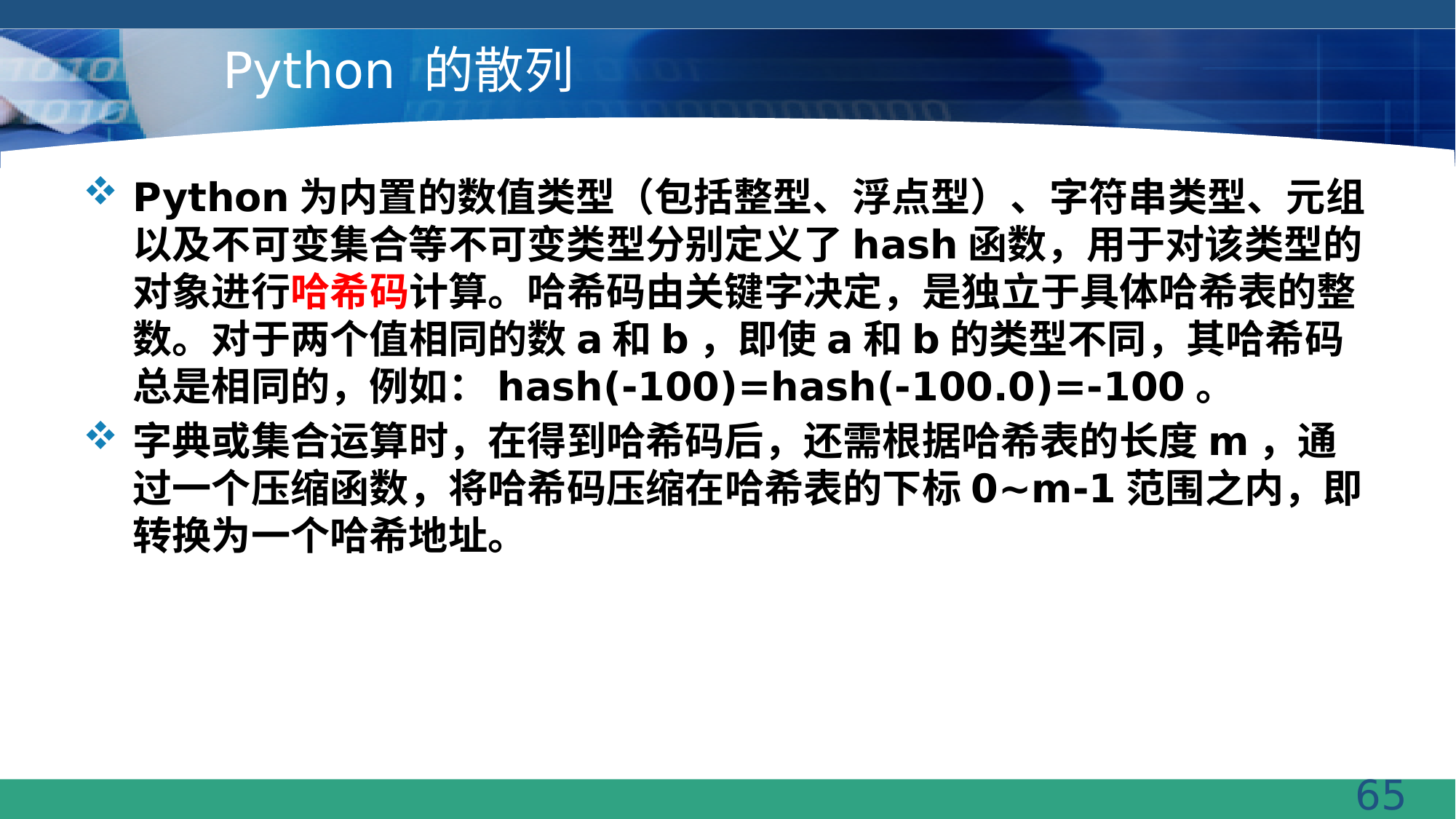

# Python 的散列
Python为内置的数值类型（包括整型、浮点型）、字符串类型、元组以及不可变集合等不可变类型分别定义了hash函数，用于对该类型的对象进行哈希码计算。哈希码由关键字决定，是独立于具体哈希表的整数。对于两个值相同的数a和b，即使a和b的类型不同，其哈希码总是相同的，例如：hash(-100)=hash(-100.0)=-100。
字典或集合运算时，在得到哈希码后，还需根据哈希表的长度m，通过一个压缩函数，将哈希码压缩在哈希表的下标0~m-1范围之内，即转换为一个哈希地址。